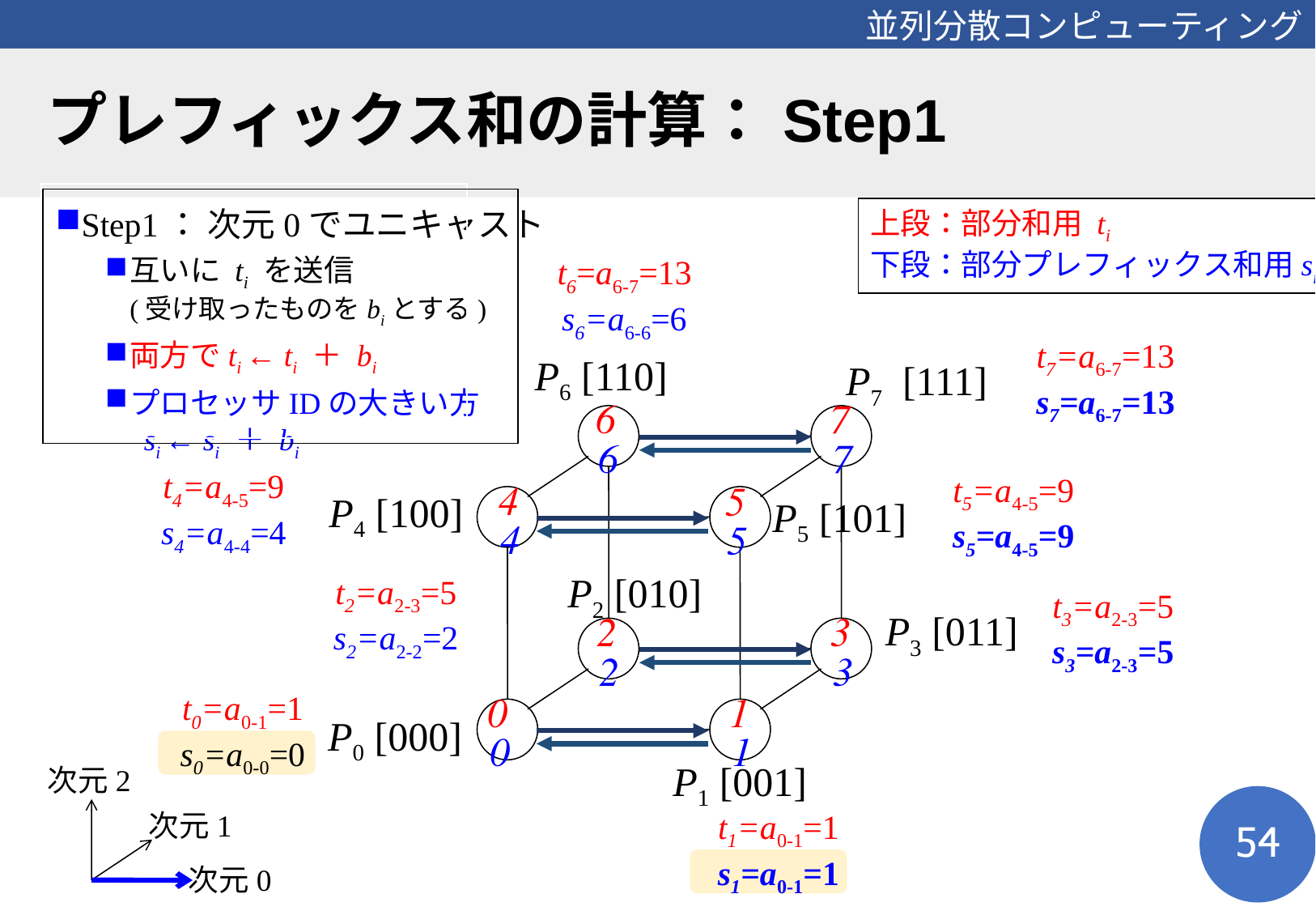

# プレフィックス和の計算：Step1

Step1： 次元0でユニキャスト
互いに ti を送信
(受け取ったものをbiとする)
両方でti ← ti ＋ bi
プロセッサIDの大きい方
 si ← si ＋ bi

上段：部分和用 ti
下段：部分プレフィックス和用si
t6=a6-7=13
s6=a6-6=6
t7=a6-7=13
s7=a6-7=13
P6 [110]
P7  [111]

P4 [100]
P5 [101]

P2 [010]
P3 [011]

P0 [000]

P1 [001]
6
7
4
5
2
3
0
1
6
7
4
5
2
3
0
1
t4=a4-5=9
s4=a4-4=4
t5=a4-5=9
s5=a4-5=9
t2=a2-3=5
s2=a2-2=2
t3=a2-3=5
s3=a2-3=5
t0=a0-1=1
s0=a0-0=0

次元2

次元1

次元0

t1=a0-1=1
s1=a0-1=1
54